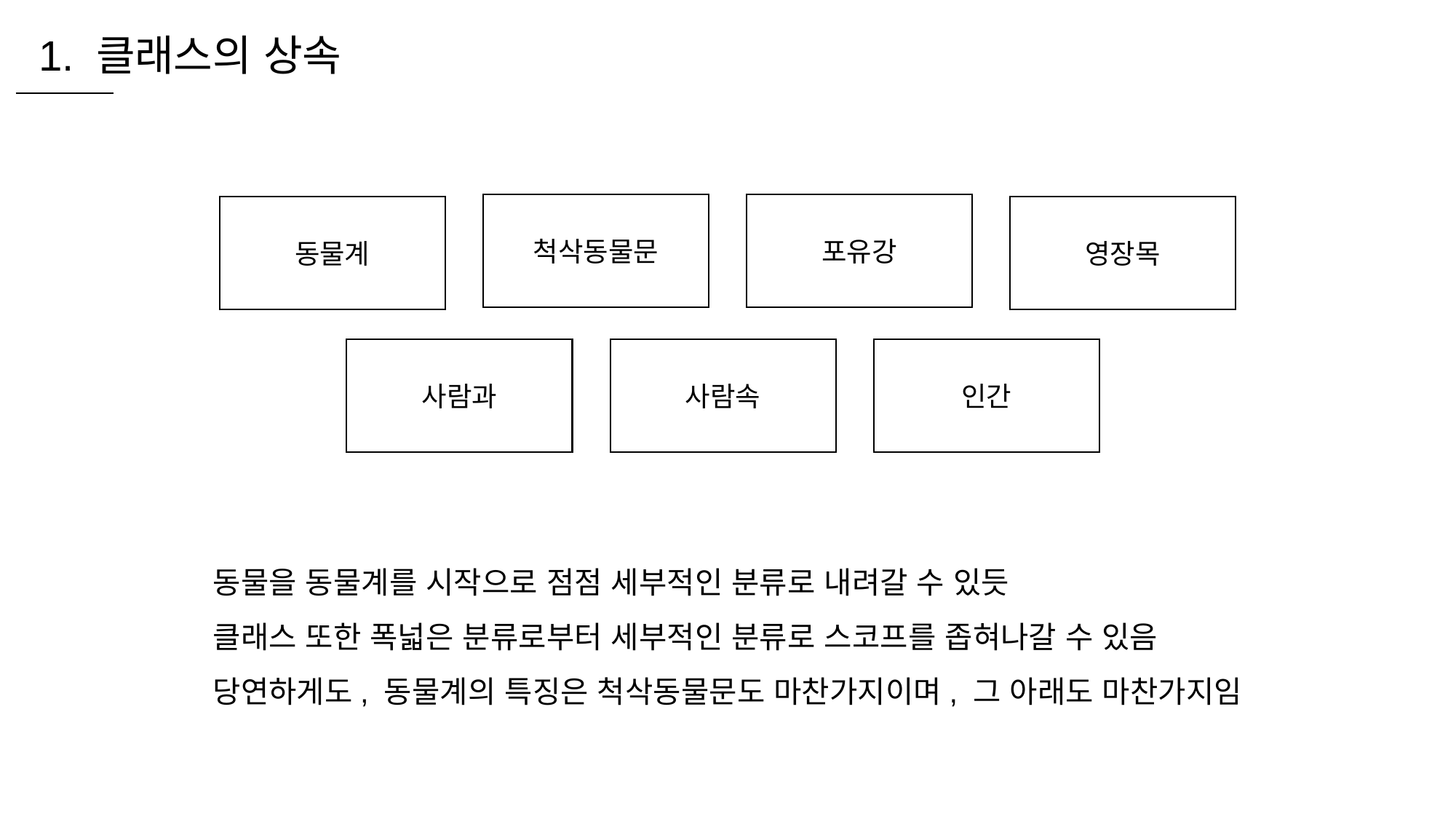

1. 클래스의 상속
척삭동물문
포유강
동물계
영장목
사람과
사람속
인간
동물을 동물계를 시작으로 점점 세부적인 분류로 내려갈 수 있듯
클래스 또한 폭넓은 분류로부터 세부적인 분류로 스코프를 좁혀나갈 수 있음
당연하게도, 동물계의 특징은 척삭동물문도 마찬가지이며, 그 아래도 마찬가지임